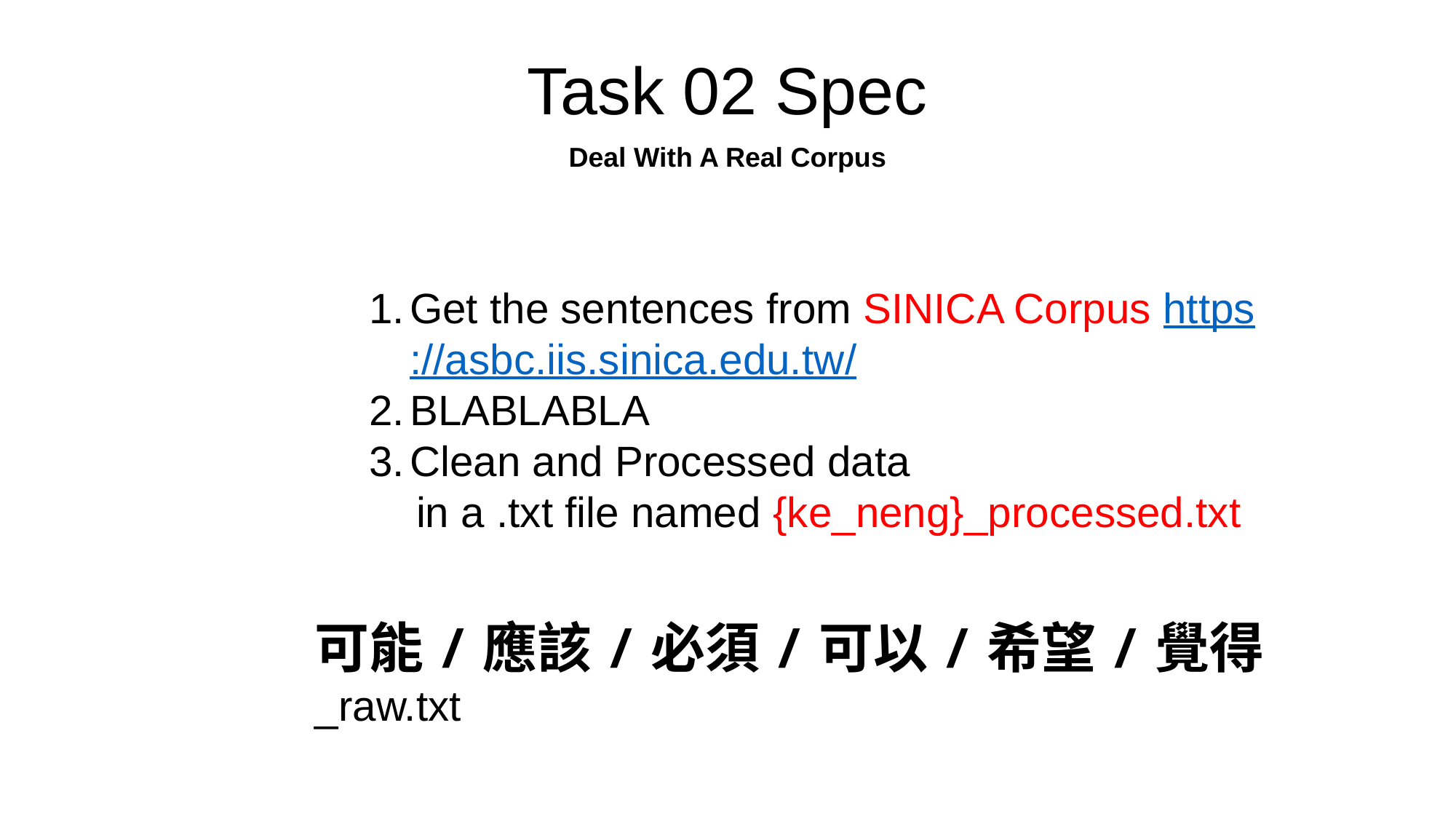

# Task 02 Spec
Deal With A Real Corpus
Get the sentences from SINICA Corpus https://asbc.iis.sinica.edu.tw/
BLABLABLA
Clean and Processed data
    in a .txt file named {ke_neng}_processed.txt
可能/應該/必須/可以/希望/覺得_raw.txt